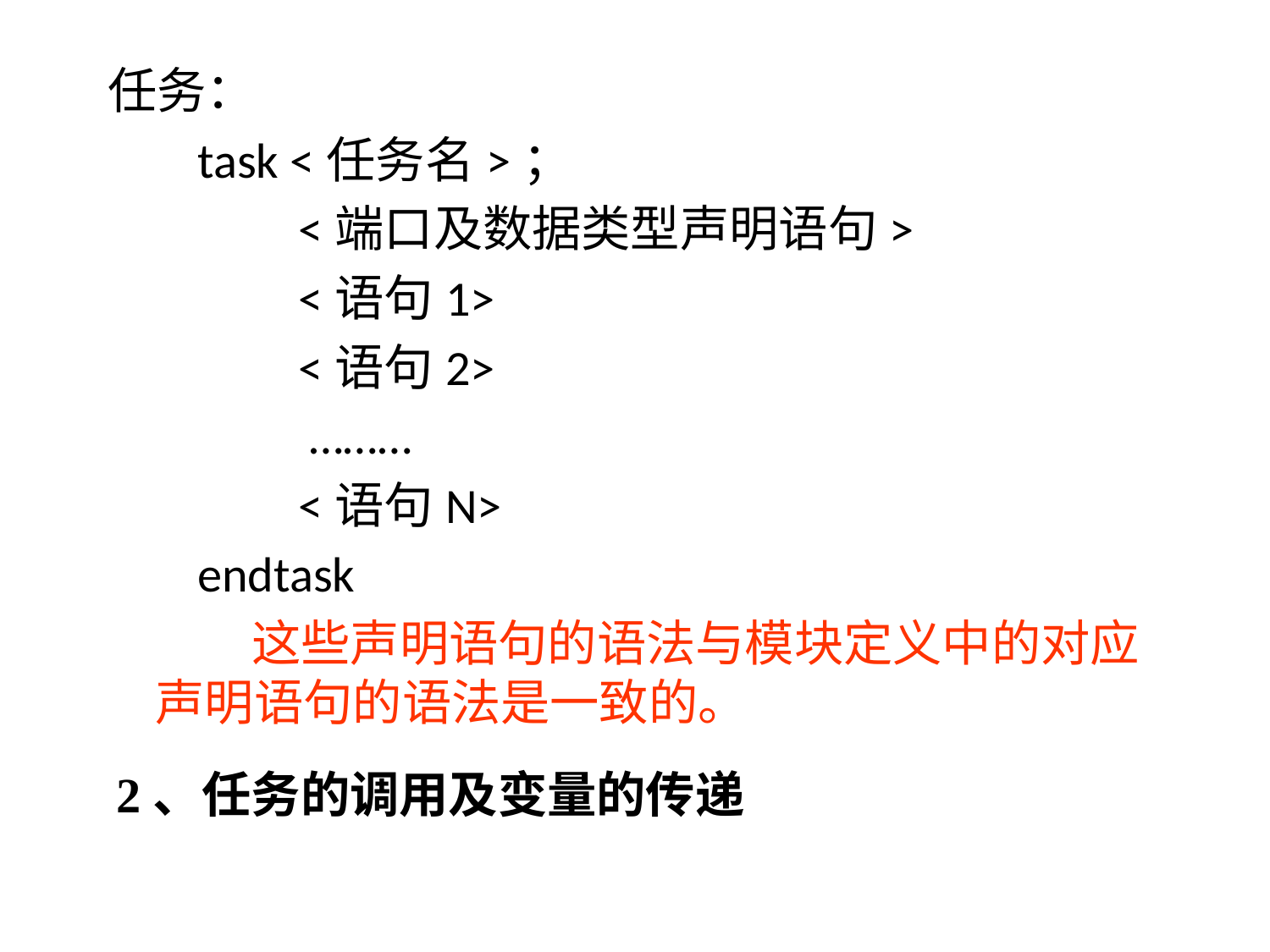

任务：
        task <任务名>；
                 <端口及数据类型声明语句>
                 <语句1>
                 <语句2>
                  ………
                 <语句N>
        endtask
            这些声明语句的语法与模块定义中的对应声明语句的语法是一致的。
2、任务的调用及变量的传递